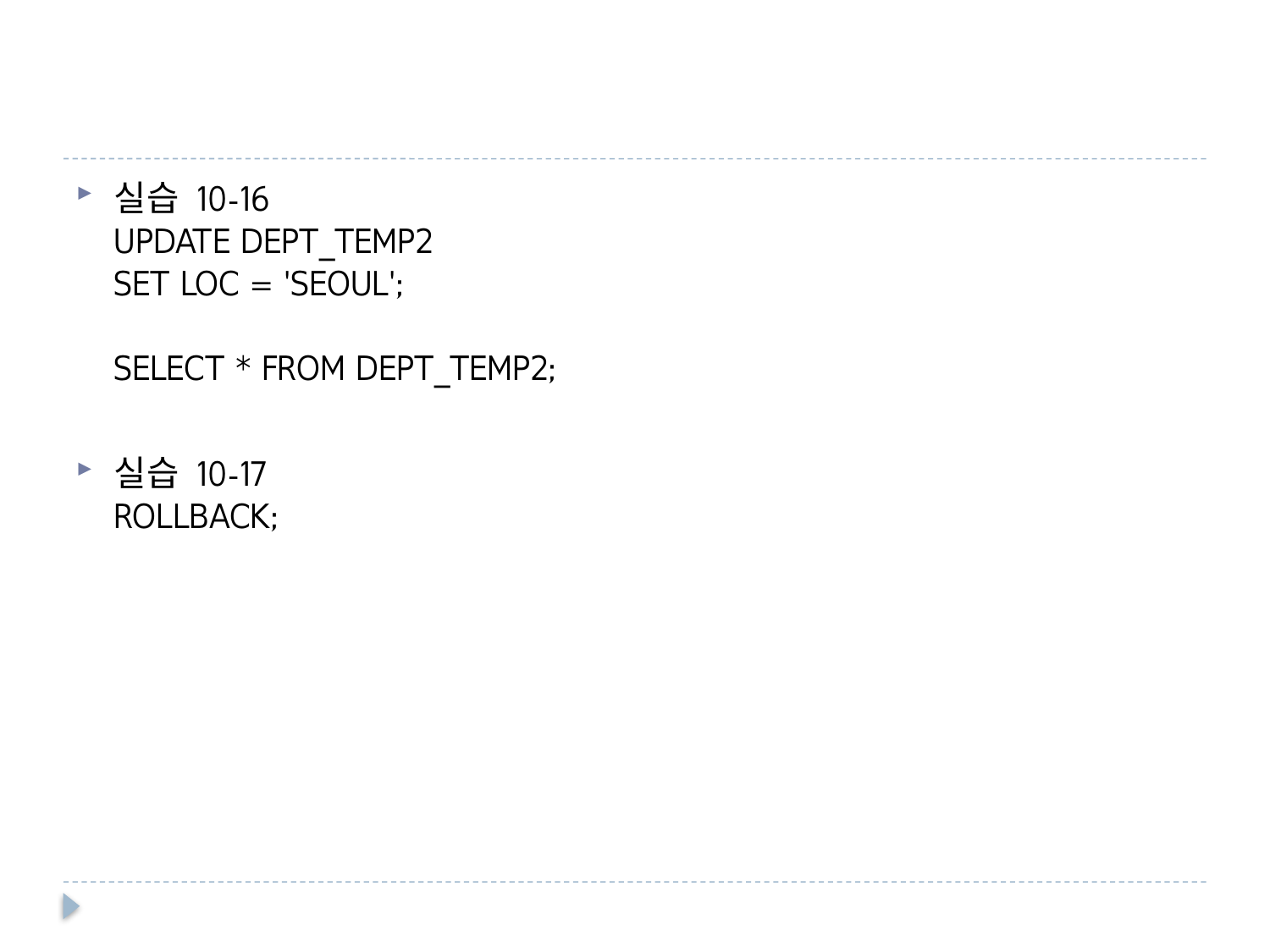

실습 10-16
UPDATE DEPT_TEMP2
SET LOC = 'SEOUL';
SELECT * FROM DEPT_TEMP2;

실습 10-17
ROLLBACK;